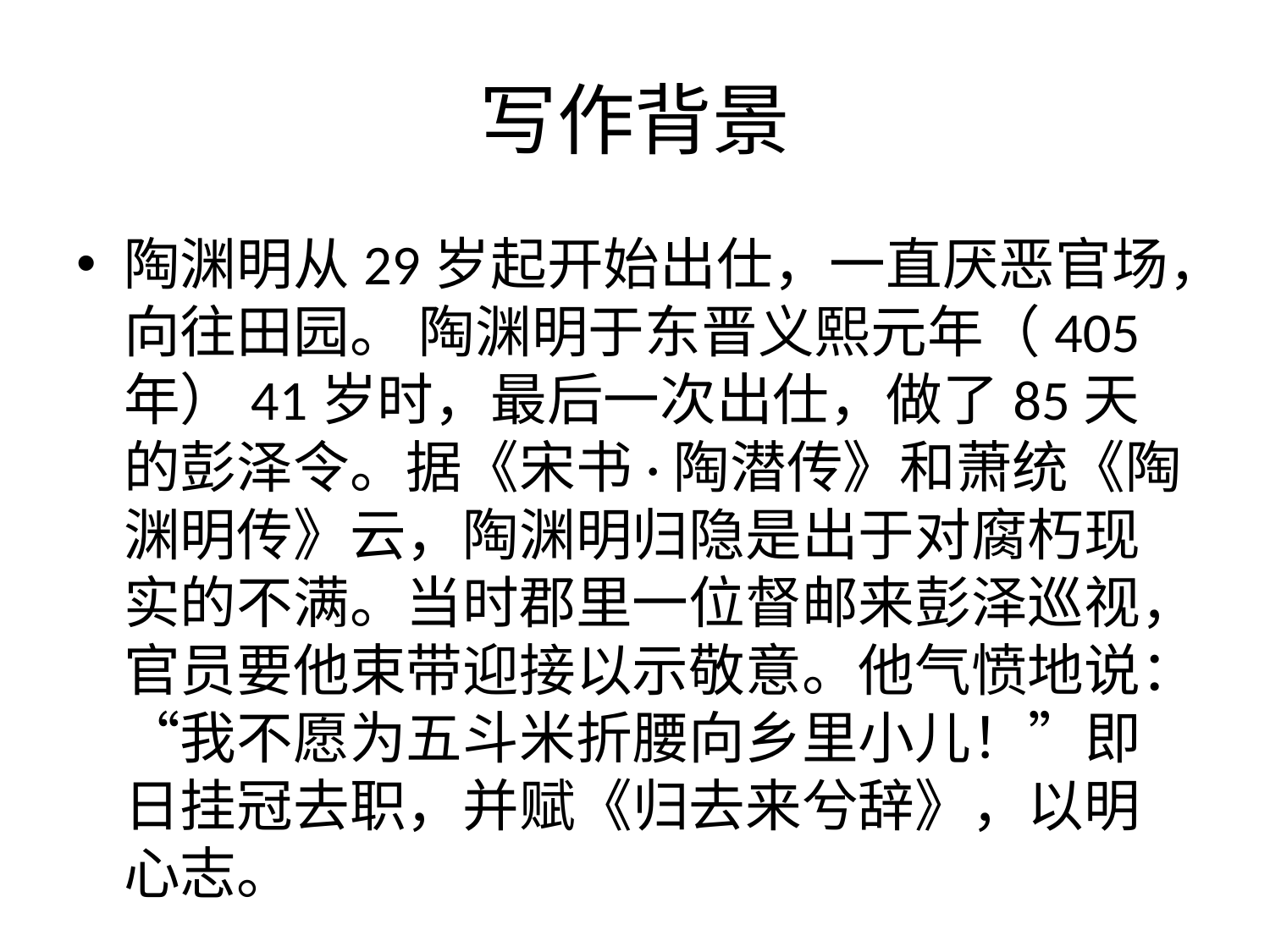

# 写作背景
陶渊明从29岁起开始出仕，一直厌恶官场，向往田园。 陶渊明于东晋义熙元年（405年）41岁时，最后一次出仕，做了85天的彭泽令。据《宋书·陶潜传》和萧统《陶渊明传》云，陶渊明归隐是出于对腐朽现实的不满。当时郡里一位督邮来彭泽巡视，官员要他束带迎接以示敬意。他气愤地说：“我不愿为五斗米折腰向乡里小儿！”即日挂冠去职，并赋《归去来兮辞》，以明心志。